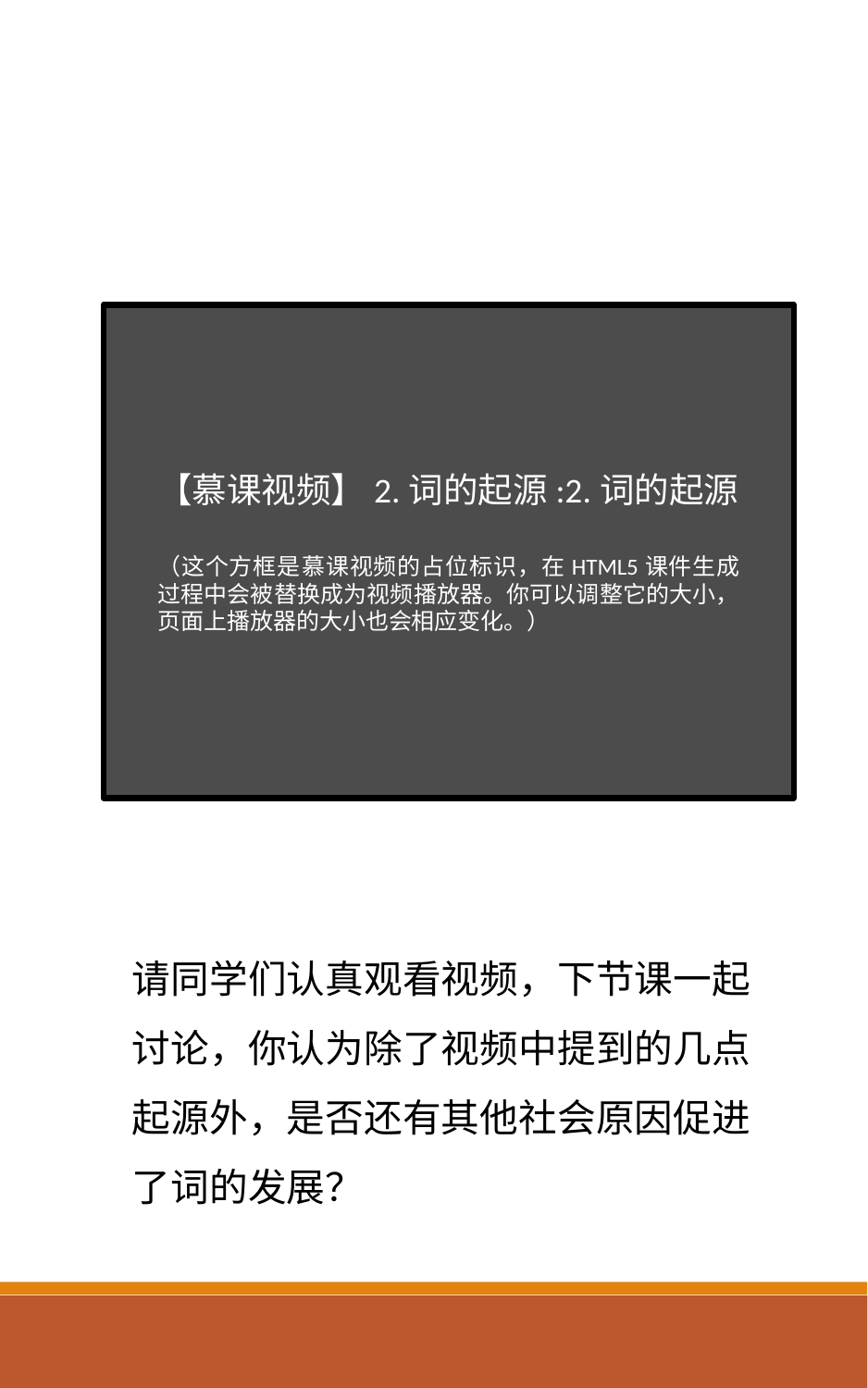

【慕课视频】2.词的起源:2.词的起源

（这个方框是慕课视频的占位标识，在HTML5课件生成过程中会被替换成为视频播放器。你可以调整它的大小，页面上播放器的大小也会相应变化。）
请同学们认真观看视频，下节课一起讨论，你认为除了视频中提到的几点起源外，是否还有其他社会原因促进了词的发展？